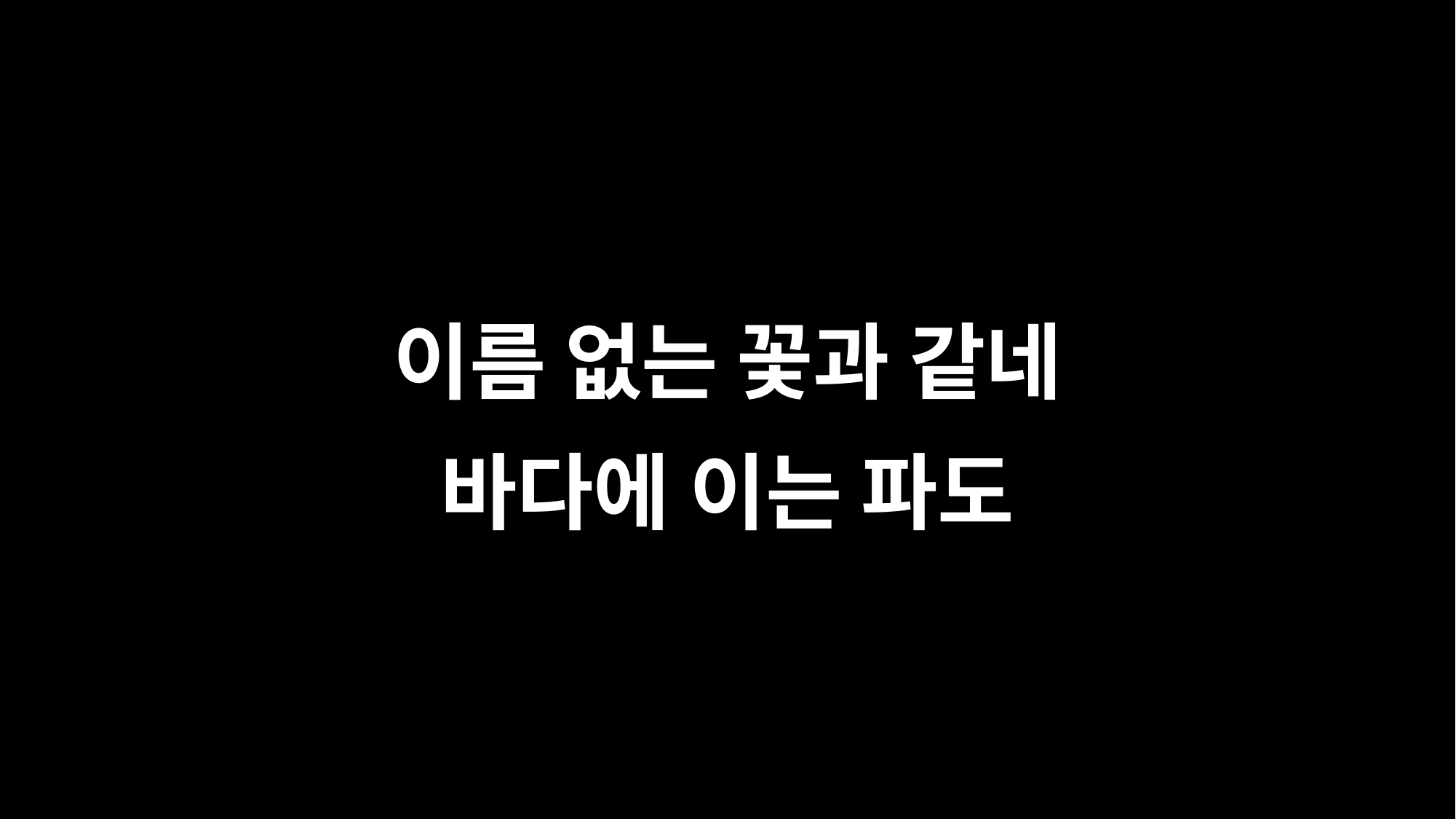

이름 없는 꽃과 같네
바다에 이는 파도